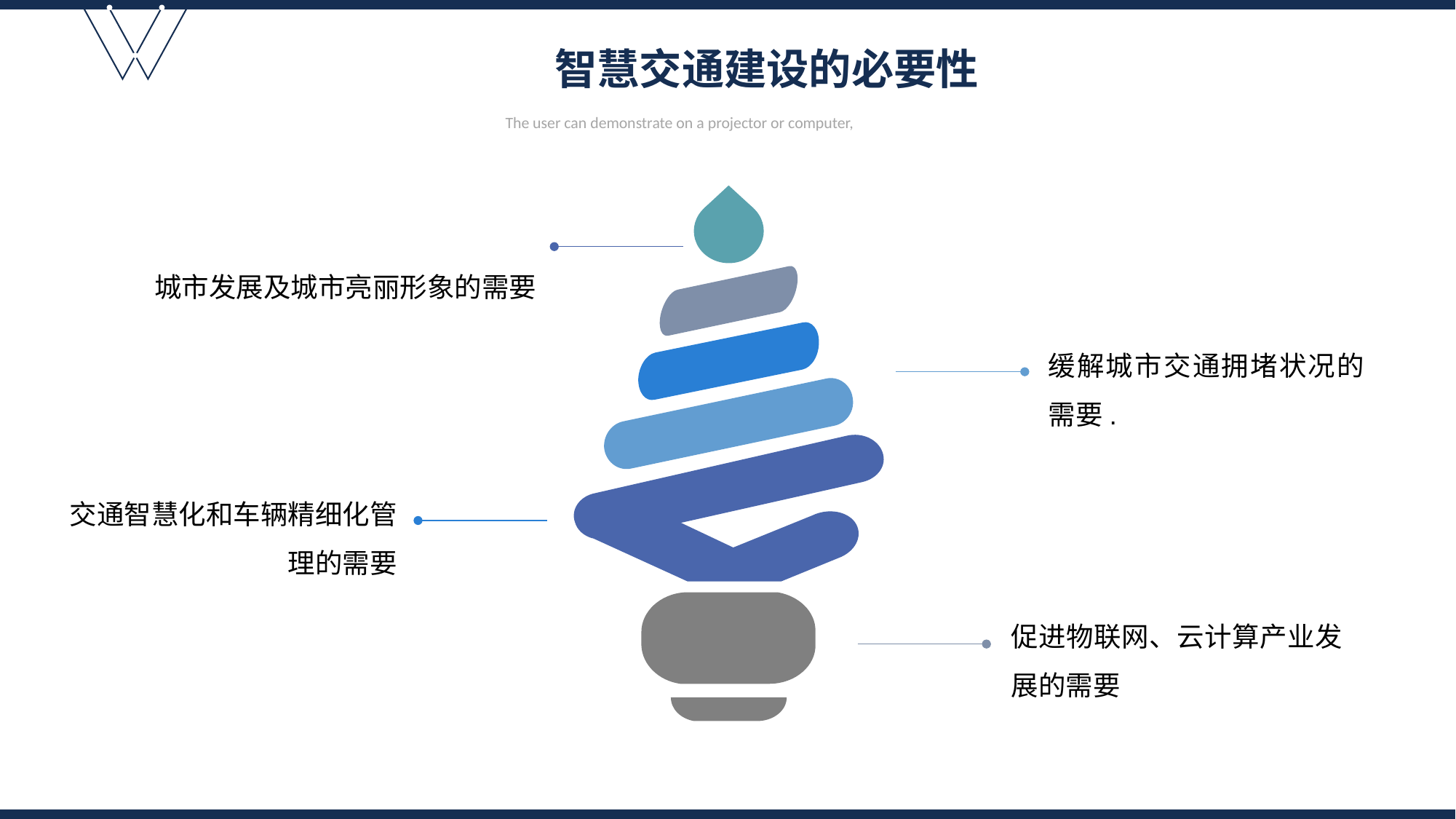

智慧交通建设的必要性
The user can demonstrate on a projector or computer,

 城市发展及城市亮丽形象的需要

缓解城市交通拥堵状况的需要.

交通智慧化和车辆精细化管理的需要

促进物联网、云计算产业发展的需要